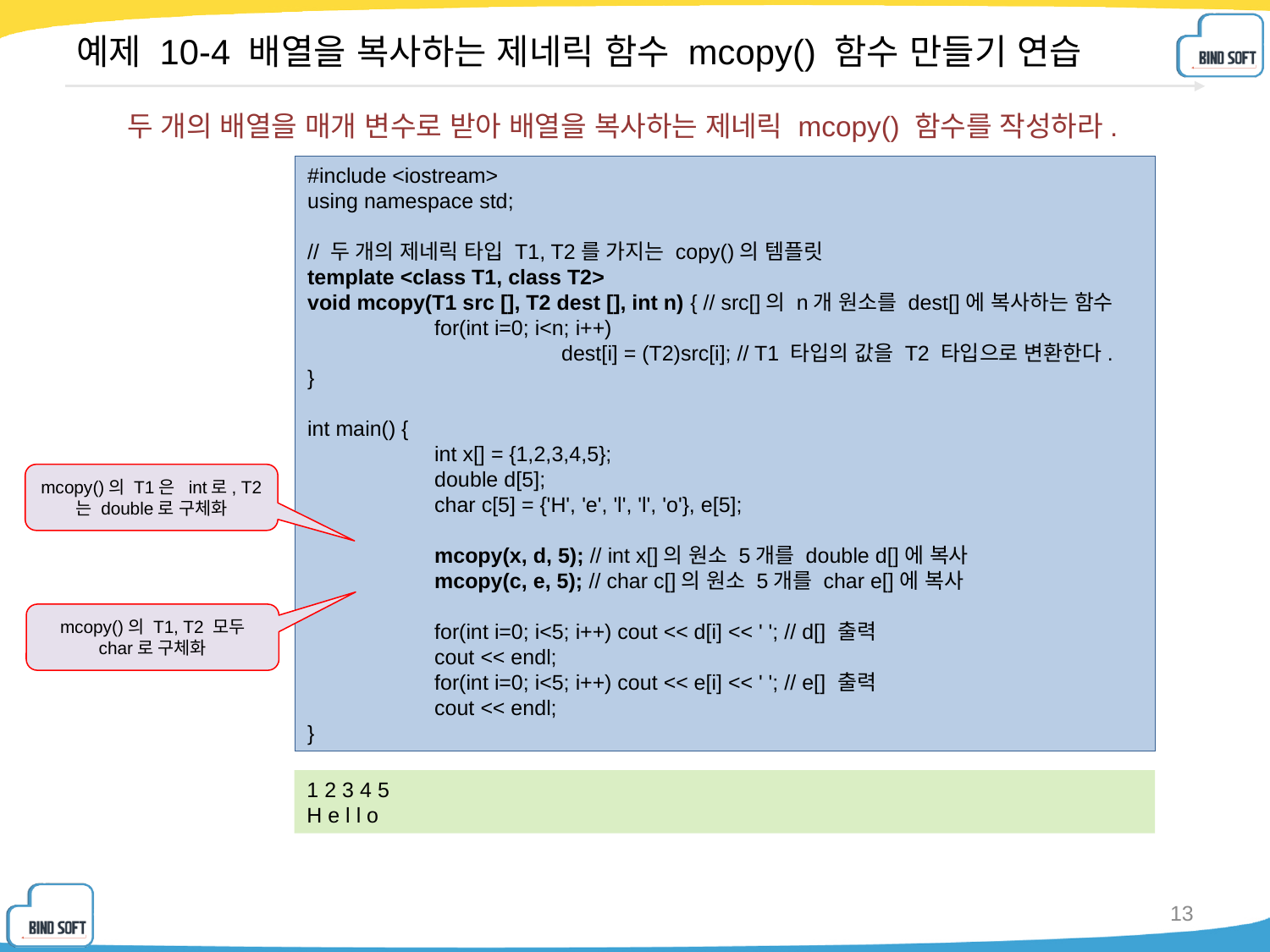

# 예제 10-4 배열을 복사하는 제네릭 함수 mcopy() 함수 만들기 연습
두 개의 배열을 매개 변수로 받아 배열을 복사하는 제네릭 mcopy() 함수를 작성하라.
#include <iostream>
using namespace std;

// 두 개의 제네릭 타입 T1, T2를 가지는 copy()의 템플릿
template <class T1, class T2>
void mcopy(T1 src [], T2 dest [], int n) { // src[]의 n개 원소를 dest[]에 복사하는 함수
	for(int i=0; i<n; i++)
		dest[i] = (T2)src[i]; // T1 타입의 값을 T2 타입으로 변환한다.
}

int main() {
	int x[] = {1,2,3,4,5};
	double d[5];
	char c[5] = {'H', 'e', 'l', 'l', 'o'}, e[5];

	mcopy(x, d, 5); // int x[]의 원소 5개를 double d[]에 복사
	mcopy(c, e, 5); // char c[]의 원소 5개를 char e[]에 복사

	for(int i=0; i<5; i++) cout << d[i] << ' '; // d[] 출력
	cout << endl;
	for(int i=0; i<5; i++) cout << e[i] << ' '; // e[] 출력
	cout << endl;
}
mcopy()의 T1은  int로, T2는 double로 구체화
mcopy()의 T1, T2 모두 char로 구체화
1 2 3 4 5
H e l l o
13